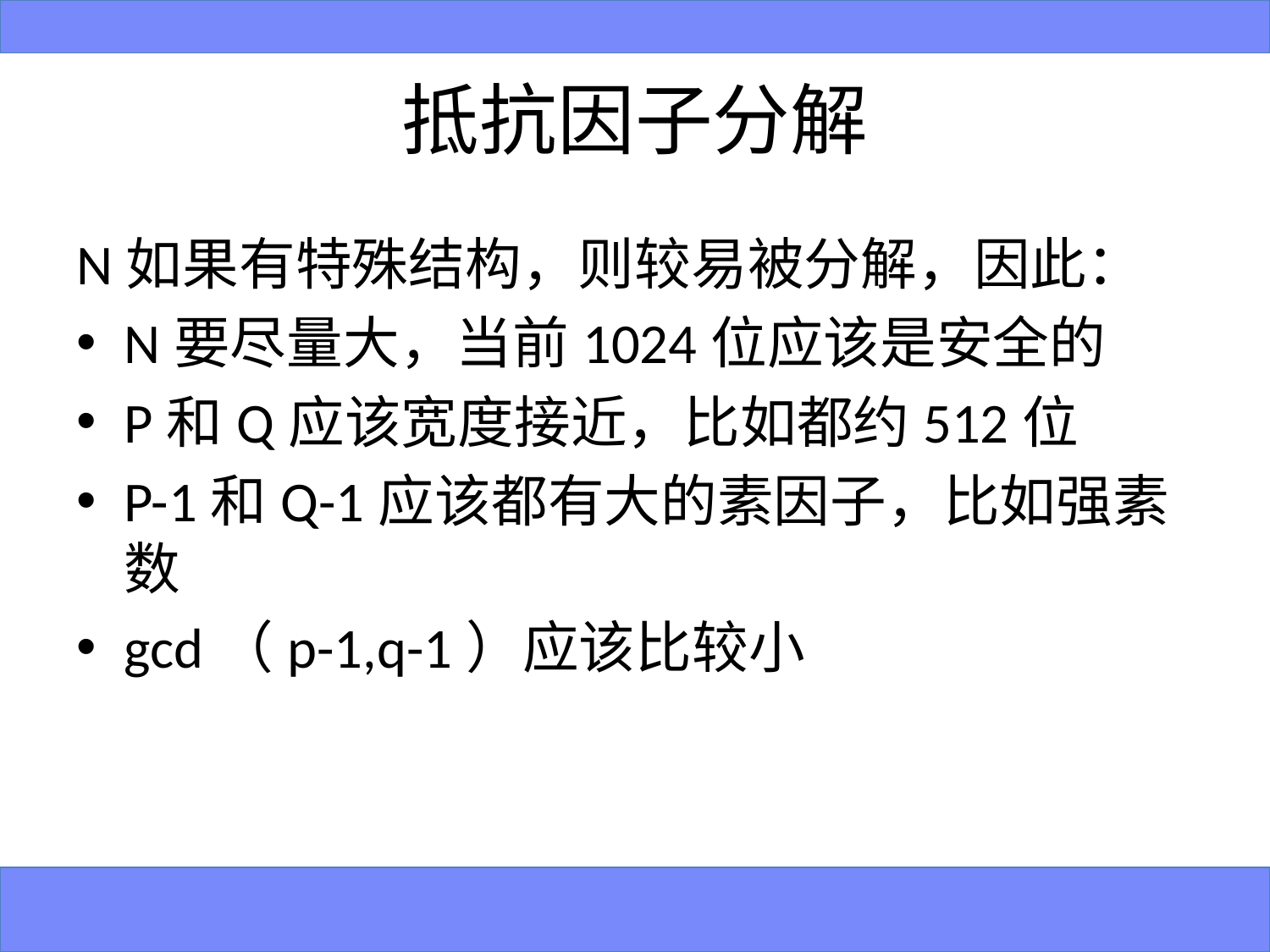

# 抵抗因子分解
N如果有特殊结构，则较易被分解，因此：
N要尽量大，当前1024位应该是安全的
P和Q应该宽度接近，比如都约512位
P-1和Q-1应该都有大的素因子，比如强素数
gcd（p-1,q-1）应该比较小